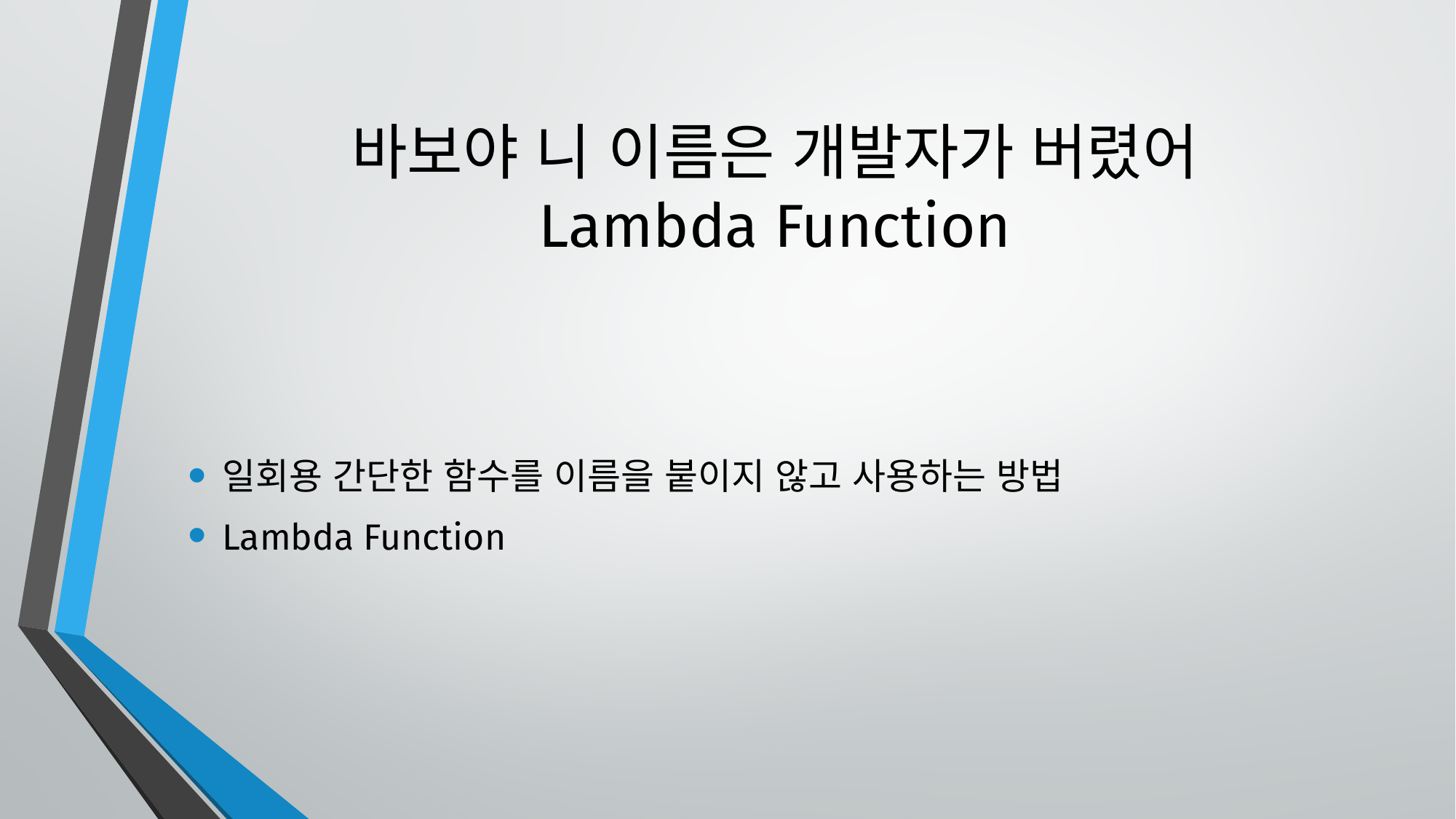

# 바보야 니 이름은 개발자가 버렸어 Lambda Function
일회용 간단한 함수를 이름을 붙이지 않고 사용하는 방법
Lambda Function